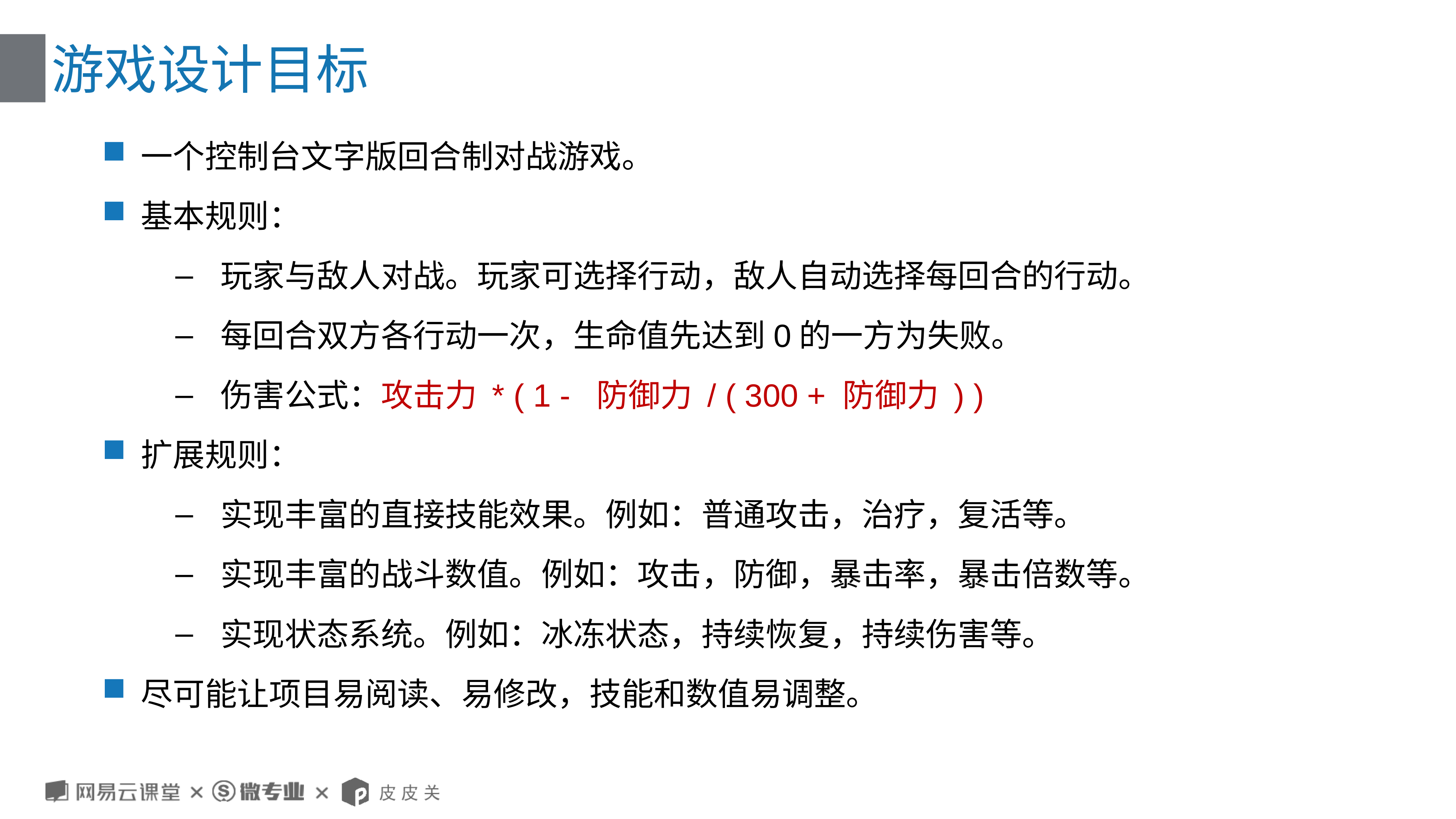

# 游戏设计目标
一个控制台文字版回合制对战游戏。
基本规则：
玩家与敌人对战。玩家可选择行动，敌人自动选择每回合的行动。
每回合双方各行动一次，生命值先达到0的一方为失败。
伤害公式：攻击力 * ( 1 -  防御力 / ( 300 + 防御力 ) )
扩展规则：
实现丰富的直接技能效果。例如：普通攻击，治疗，复活等。
实现丰富的战斗数值。例如：攻击，防御，暴击率，暴击倍数等。
实现状态系统。例如：冰冻状态，持续恢复，持续伤害等。
尽可能让项目易阅读、易修改，技能和数值易调整。